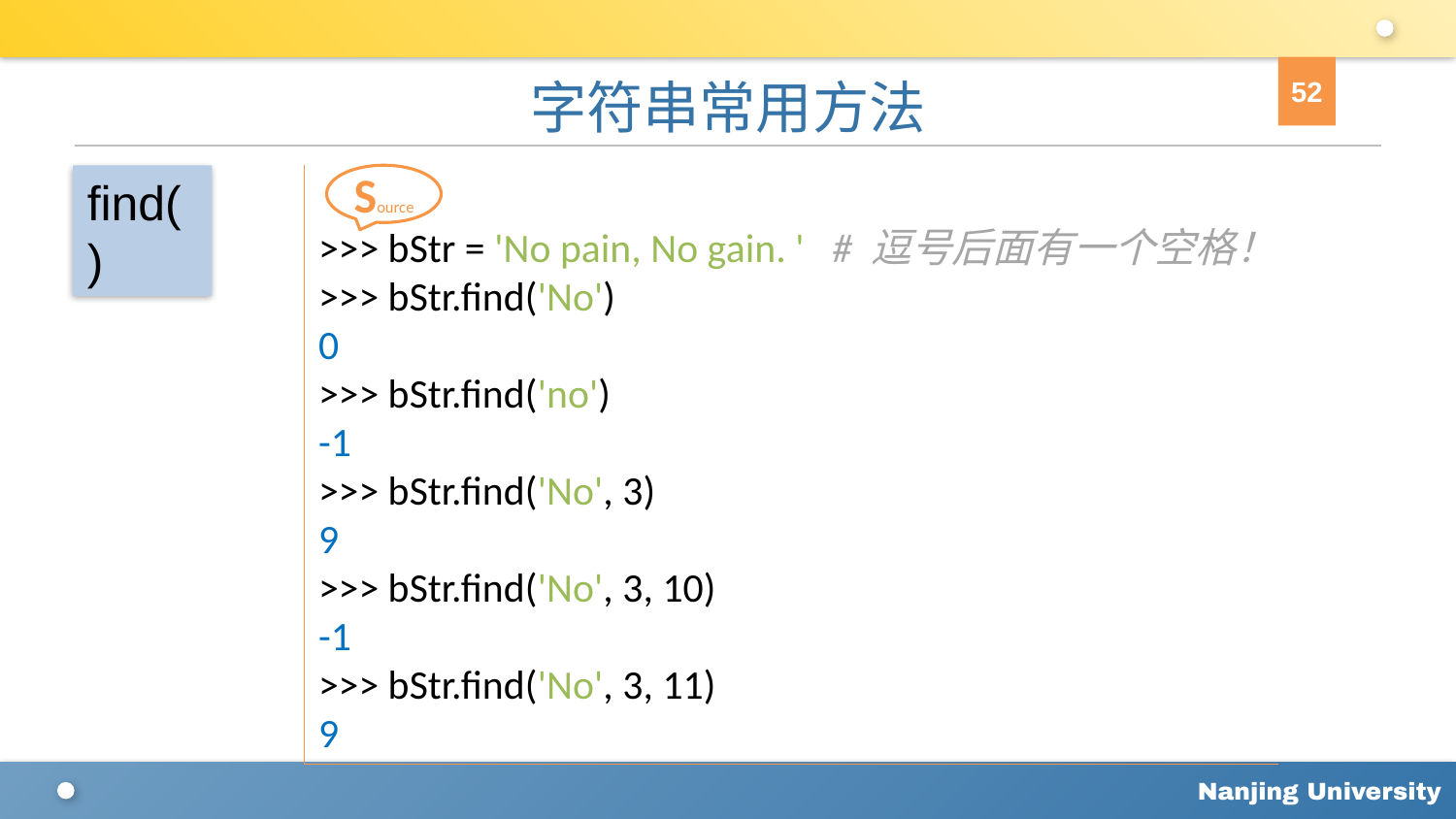

52
# 字符串常用方法
find()

>>> bStr = 'No pain, No gain. '   # 逗号后面有一个空格！
>>> bStr.find('No')
0
>>> bStr.find('no')
-1
>>> bStr.find('No', 3)
9
>>> bStr.find('No', 3, 10)
-1
>>> bStr.find('No', 3, 11)
9
Source